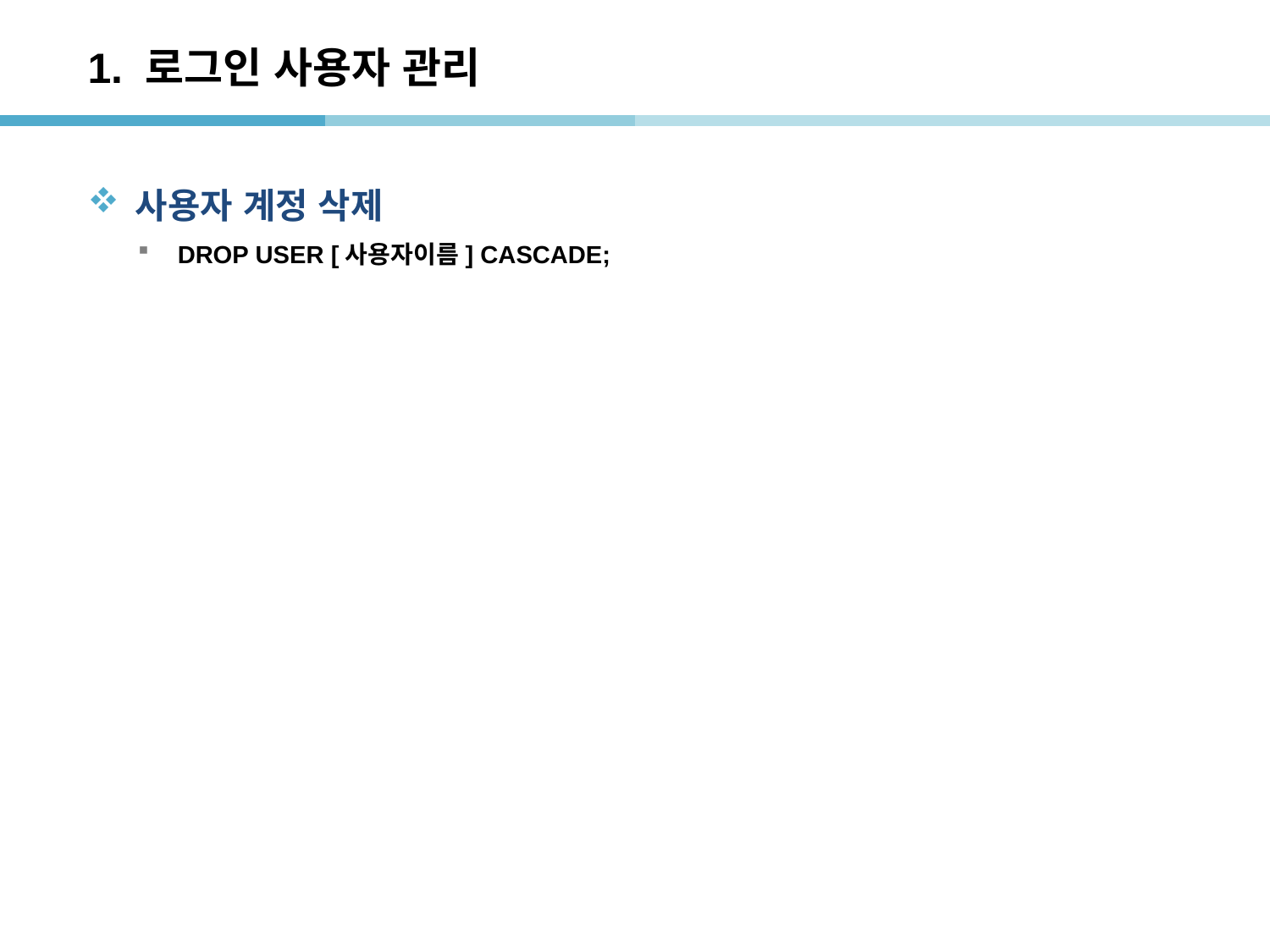

# 1. 로그인 사용자 관리
사용자 계정 삭제

DROP USER [사용자이름] CASCADE;